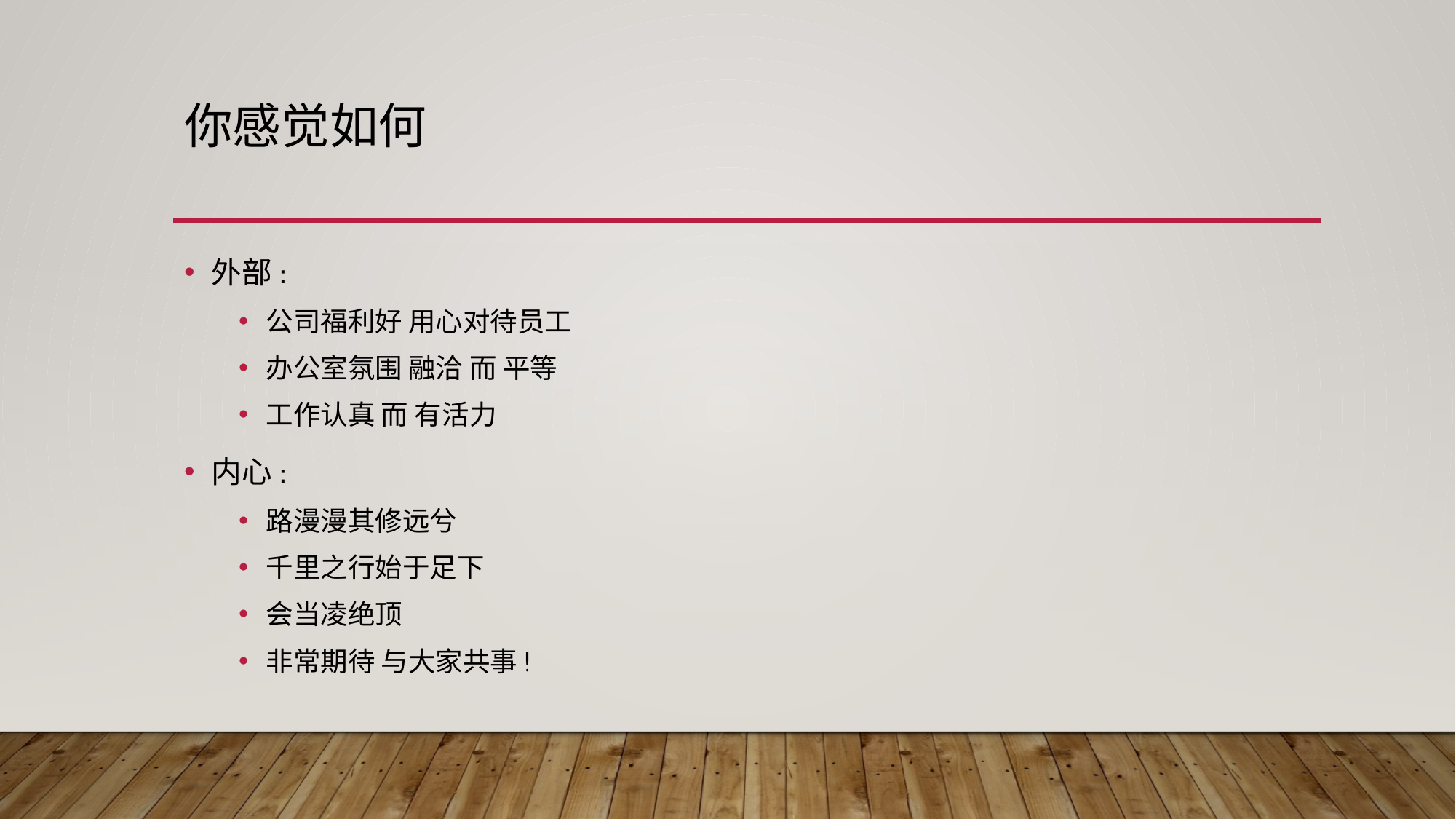

# 你感觉如何
外部:
公司福利好 用心对待员工
办公室氛围 融洽 而 平等
工作认真 而 有活力
内心:
路漫漫其修远兮
千里之行始于足下
会当凌绝顶
非常期待 与大家共事!